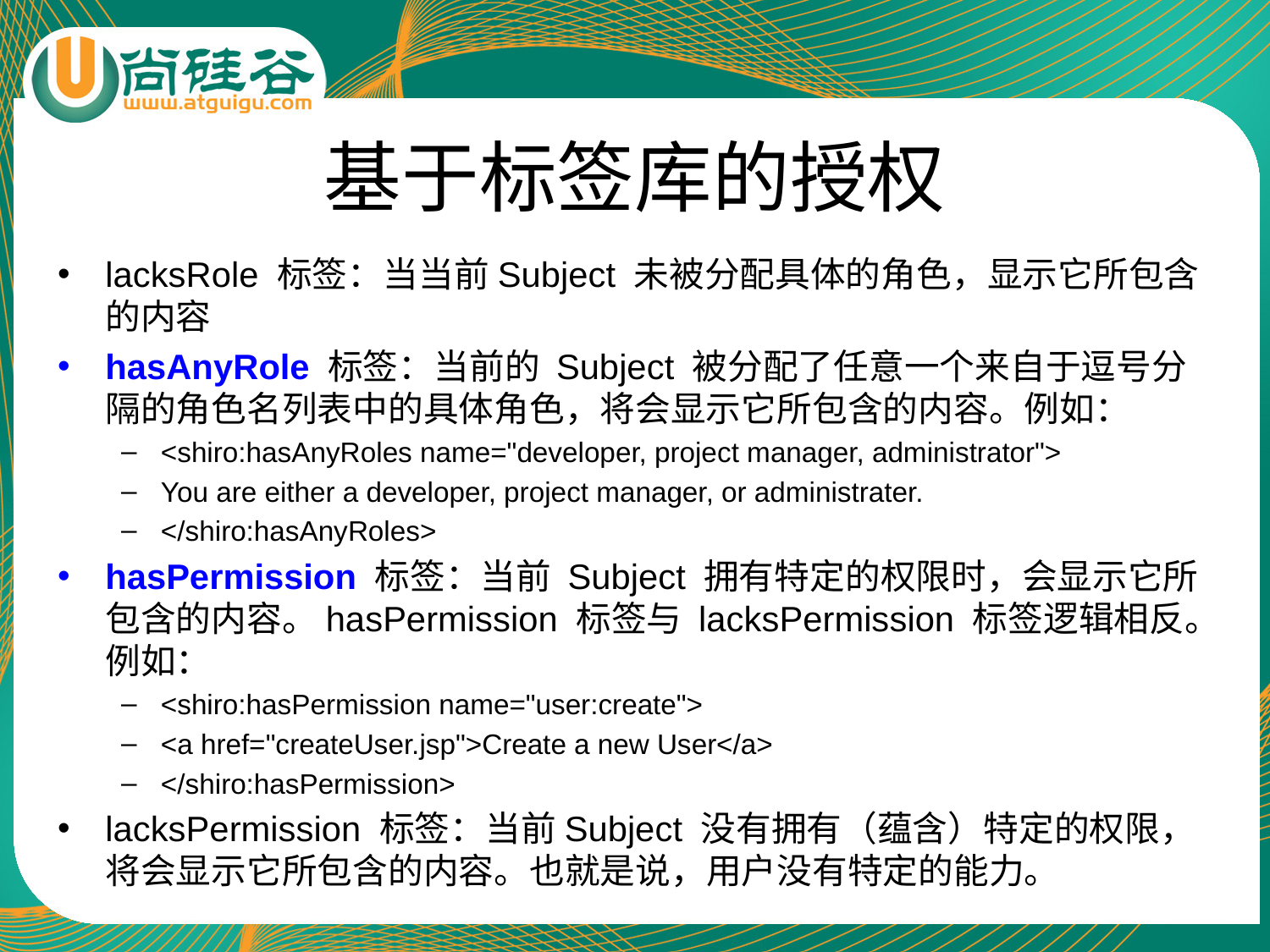

# 基于标签库的授权
lacksRole 标签：当当前Subject 未被分配具体的角色，显示它所包含的内容
hasAnyRole 标签：当前的 Subject 被分配了任意一个来自于逗号分隔的角色名列表中的具体角色，将会显示它所包含的内容。例如：
<shiro:hasAnyRoles name="developer, project manager, administrator">
You are either a developer, project manager, or administrater.
</shiro:hasAnyRoles>
hasPermission 标签：当前 Subject 拥有特定的权限时，会显示它所包含的内容。hasPermission 标签与 lacksPermission 标签逻辑相反。例如：
<shiro:hasPermission name="user:create">
<a href="createUser.jsp">Create a new User</a>
</shiro:hasPermission>
lacksPermission 标签：当前Subject 没有拥有（蕴含）特定的权限，将会显示它所包含的内容。也就是说，用户没有特定的能力。